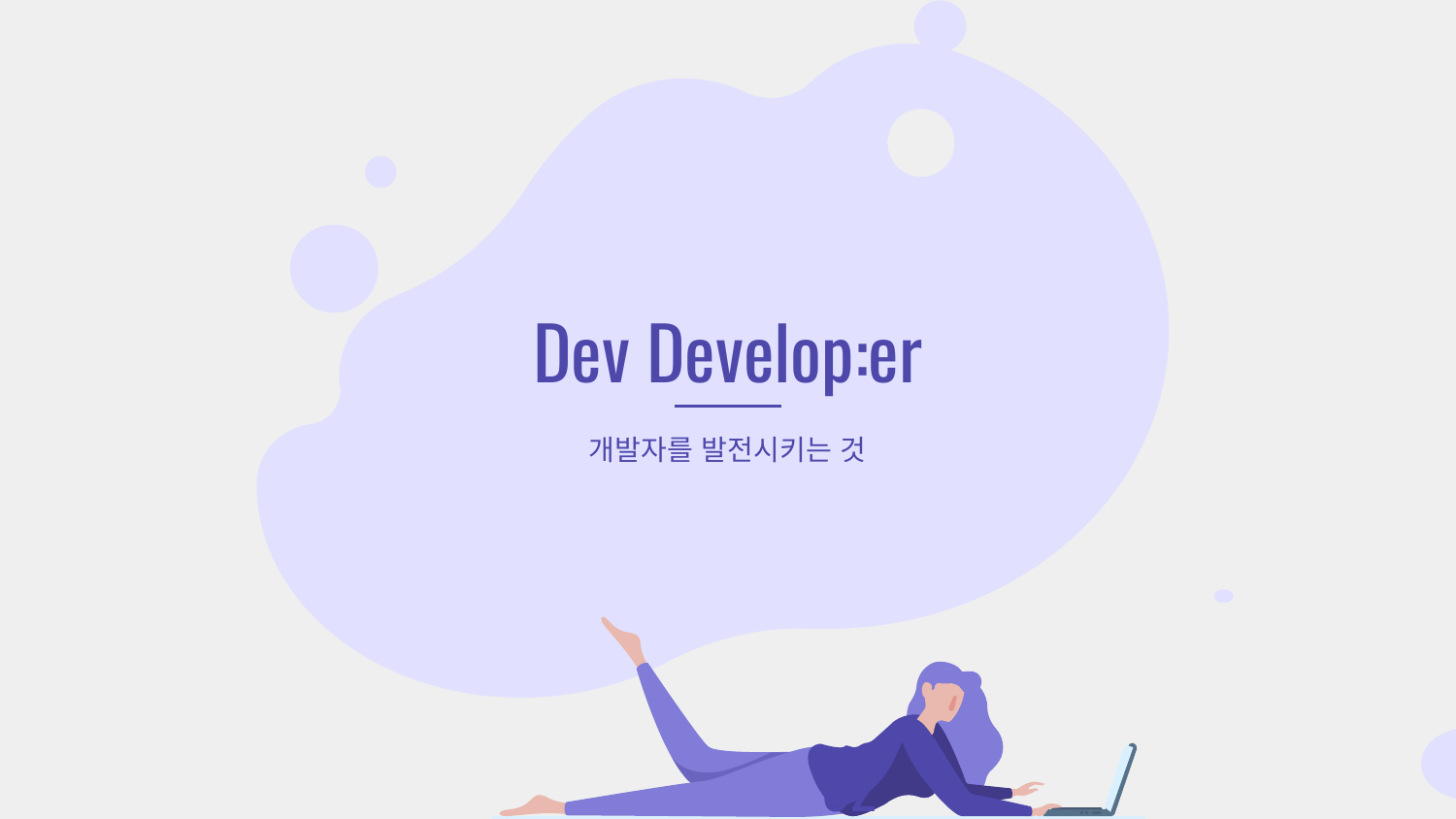

# Dev Develop:er
개발자를 발전시키는 것

02